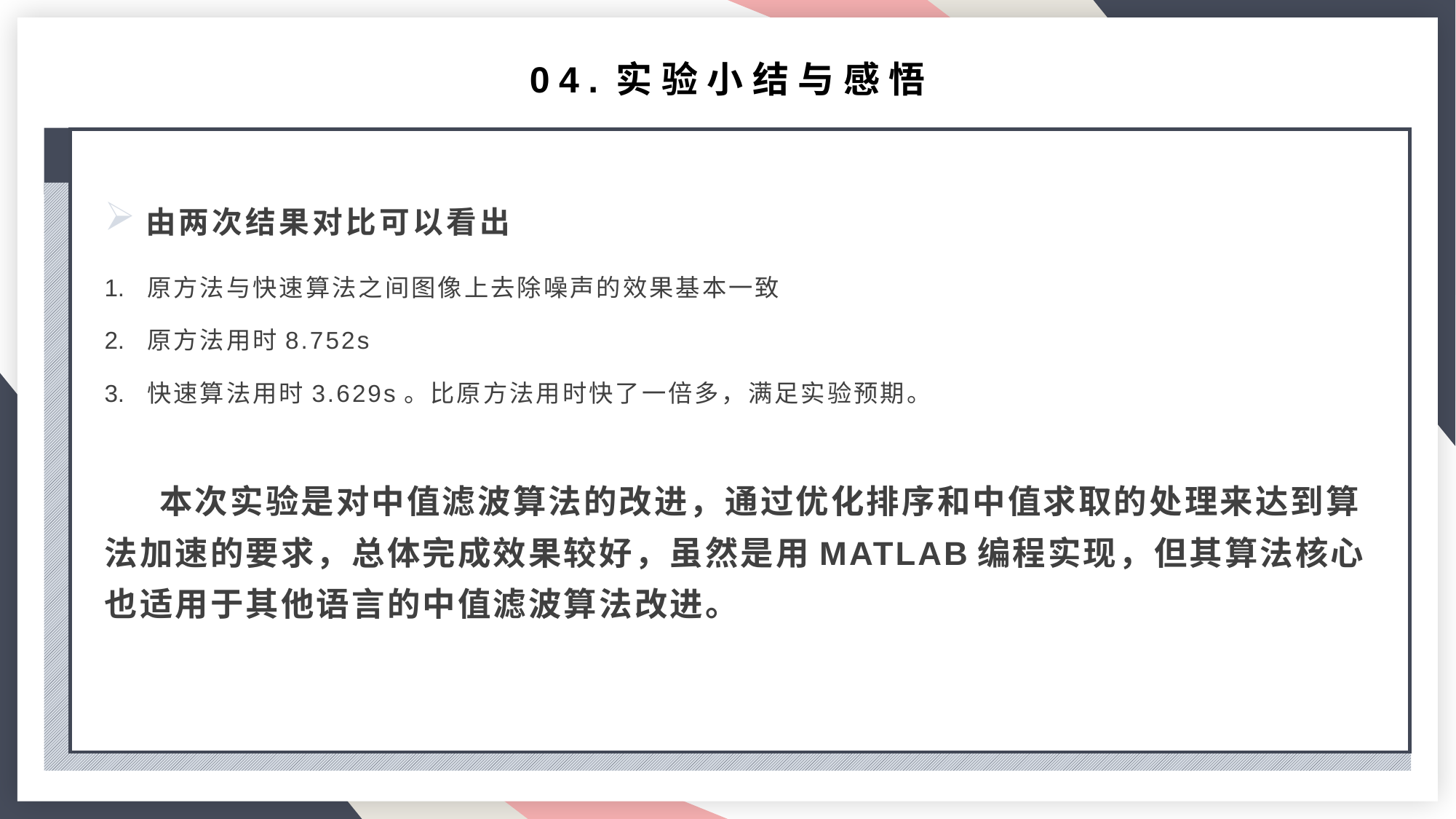

# 04.实验小结与感悟

由两次结果对比可以看出
原方法与快速算法之间图像上去除噪声的效果基本一致
原方法用时8.752s
快速算法用时3.629s。比原方法用时快了一倍多，满足实验预期。
       本次实验是对中值滤波算法的改进，通过优化排序和中值求取的处理来达到算法加速的要求，总体完成效果较好，虽然是用MATLAB编程实现，但其算法核心也适用于其他语言的中值滤波算法改进。